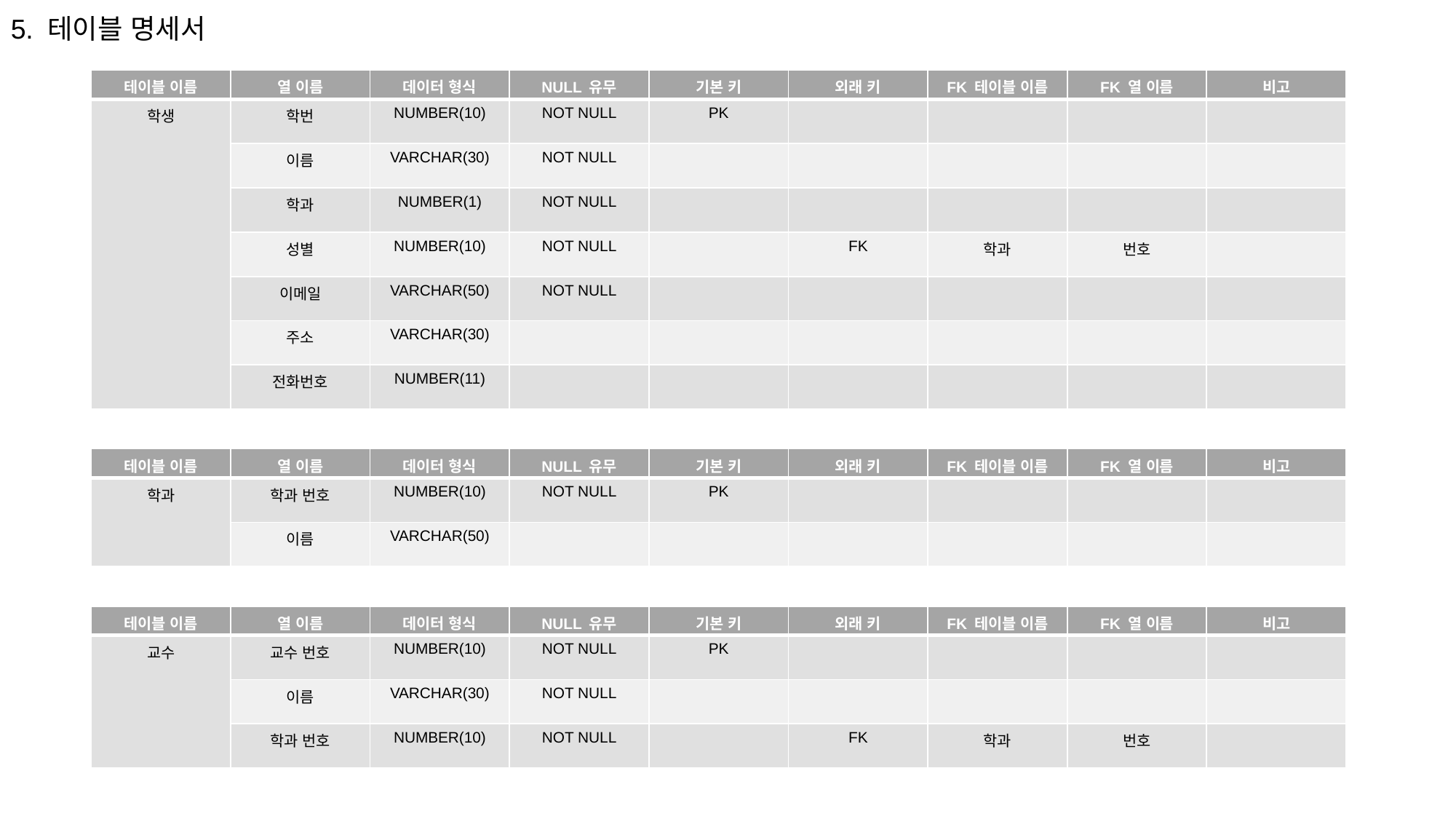

5. 테이블 명세서
| 테이블 이름 | 열 이름 | 데이터 형식 | NULL 유무 | 기본 키 | 외래 키 | FK 테이블 이름 | FK 열 이름 | 비고 |
| --- | --- | --- | --- | --- | --- | --- | --- | --- |
| 학생 | 학번 | NUMBER(10) | NOT NULL | PK |  |  |  |  |
|  | 이름 | VARCHAR(30) | NOT NULL |  |  |  |  |  |
|  | 학과 | NUMBER(1) | NOT NULL |  |  |  |  |  |
|  | 성별 | NUMBER(10) | NOT NULL |  | FK | 학과 | 번호 |  |
|  | 이메일 | VARCHAR(50) | NOT NULL |  |  |  |  |  |
|  | 주소 | VARCHAR(30) |  |  |  |  |  |  |
|  | 전화번호 | NUMBER(11) |  |  |  |  |  |  |
| 테이블 이름 | 열 이름 | 데이터 형식 | NULL 유무 | 기본 키 | 외래 키 | FK 테이블 이름 | FK 열 이름 | 비고 |
| --- | --- | --- | --- | --- | --- | --- | --- | --- |
| 학과 | 학과 번호 | NUMBER(10) | NOT NULL | PK |  |  |  |  |
|  | 이름 | VARCHAR(50) |  |  |  |  |  |  |
| 테이블 이름 | 열 이름 | 데이터 형식 | NULL 유무 | 기본 키 | 외래 키 | FK 테이블 이름 | FK 열 이름 | 비고 |
| --- | --- | --- | --- | --- | --- | --- | --- | --- |
| 교수 | 교수 번호 | NUMBER(10) | NOT NULL | PK |  |  |  |  |
|  | 이름 | VARCHAR(30) | NOT NULL |  |  |  |  |  |
|  | 학과 번호 | NUMBER(10) | NOT NULL |  | FK | 학과 | 번호 |  |